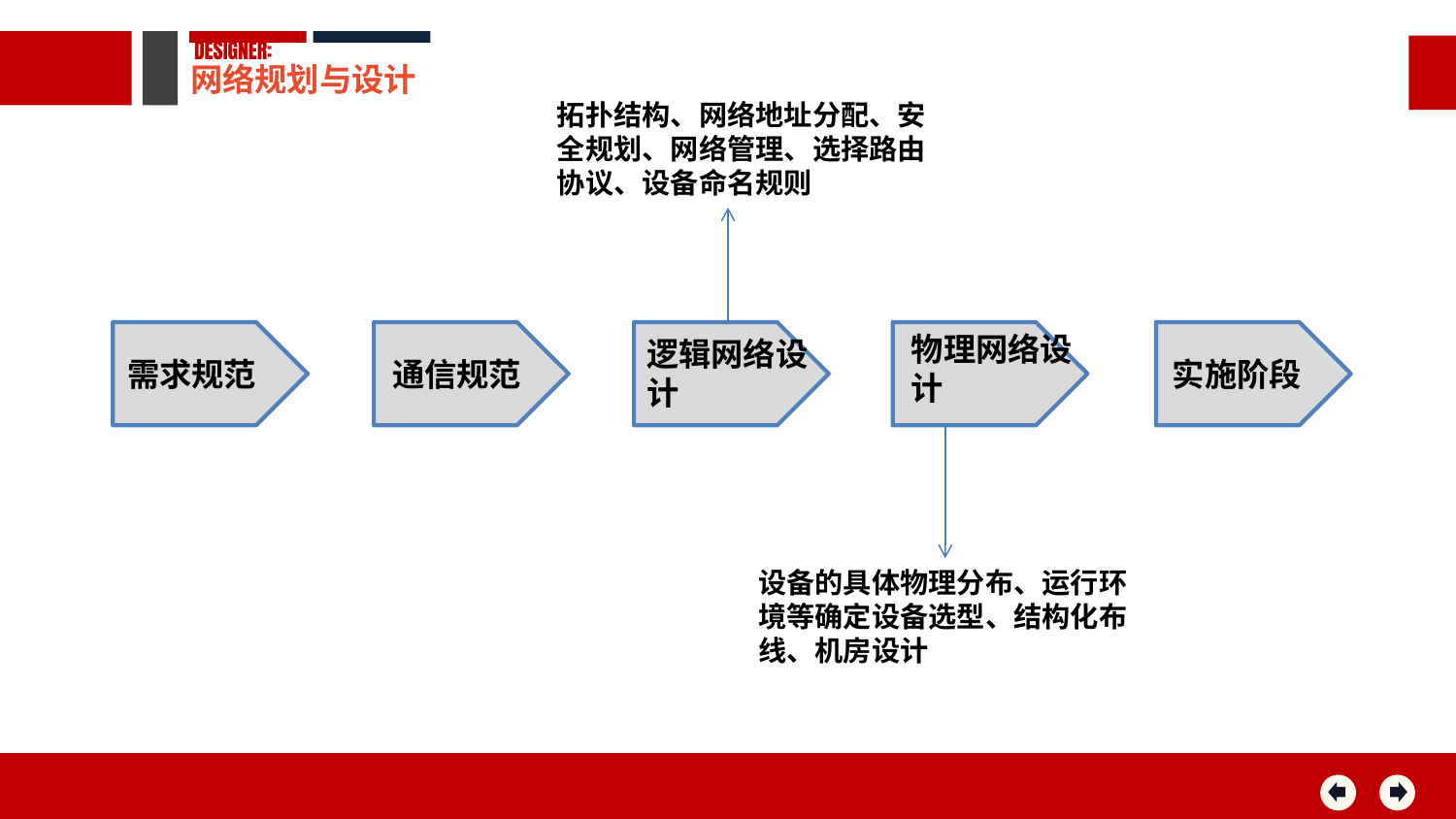

DESIGNER:
网络规划与设计
拓扑结构、网络地址分配、安全规划、网络管理、选择路由协议、设备命名规则

物理网络设计

逻辑网络设计
需求规范
实施阶段
通信规范
设备的具体物理分布、运行环境等确定设备选型、结构化布线、机房设计